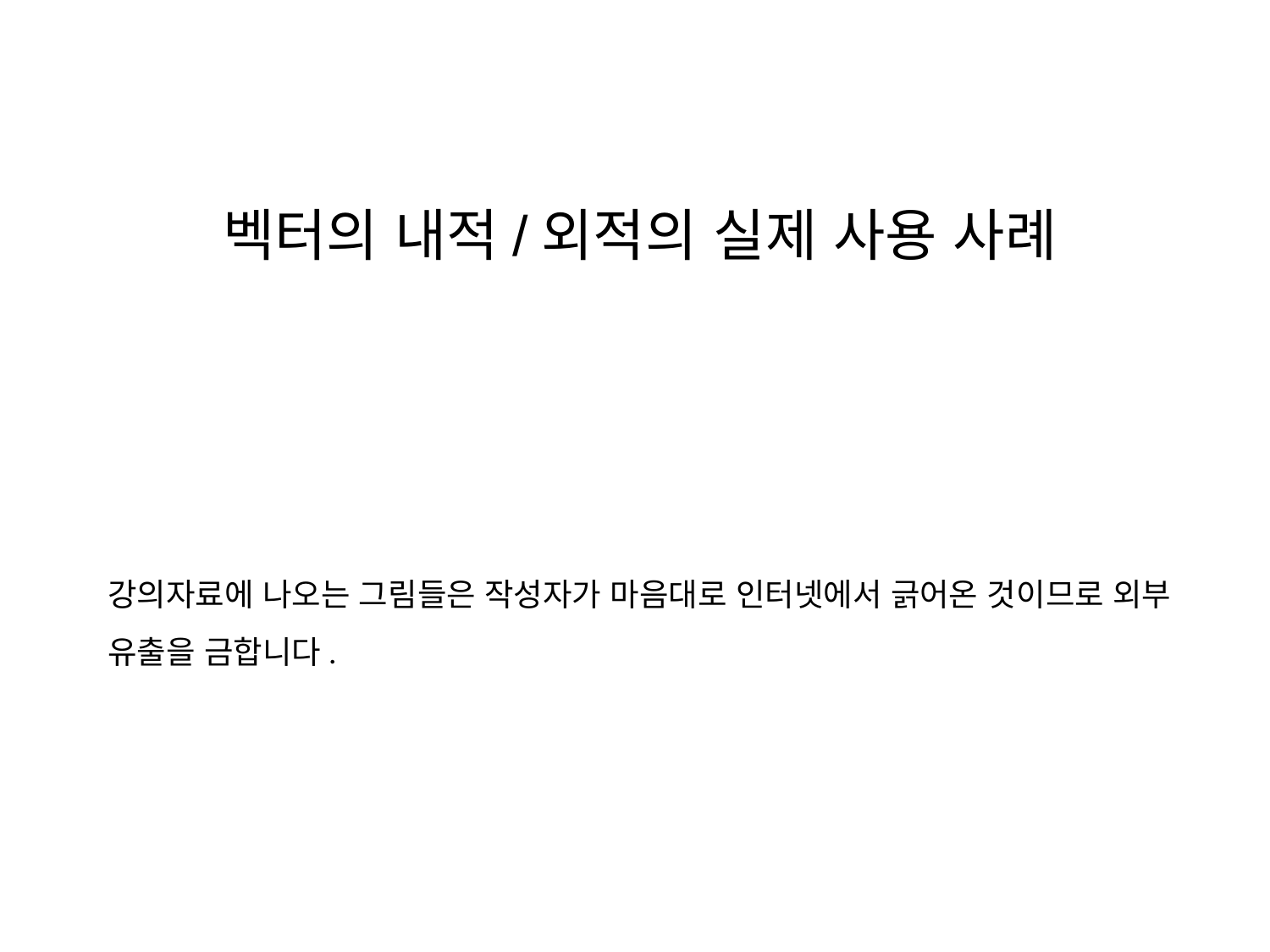

벡터의 내적/외적의 실제 사용 사례
강의자료에 나오는 그림들은 작성자가 마음대로 인터넷에서 긁어온 것이므로 외부 유출을 금합니다.